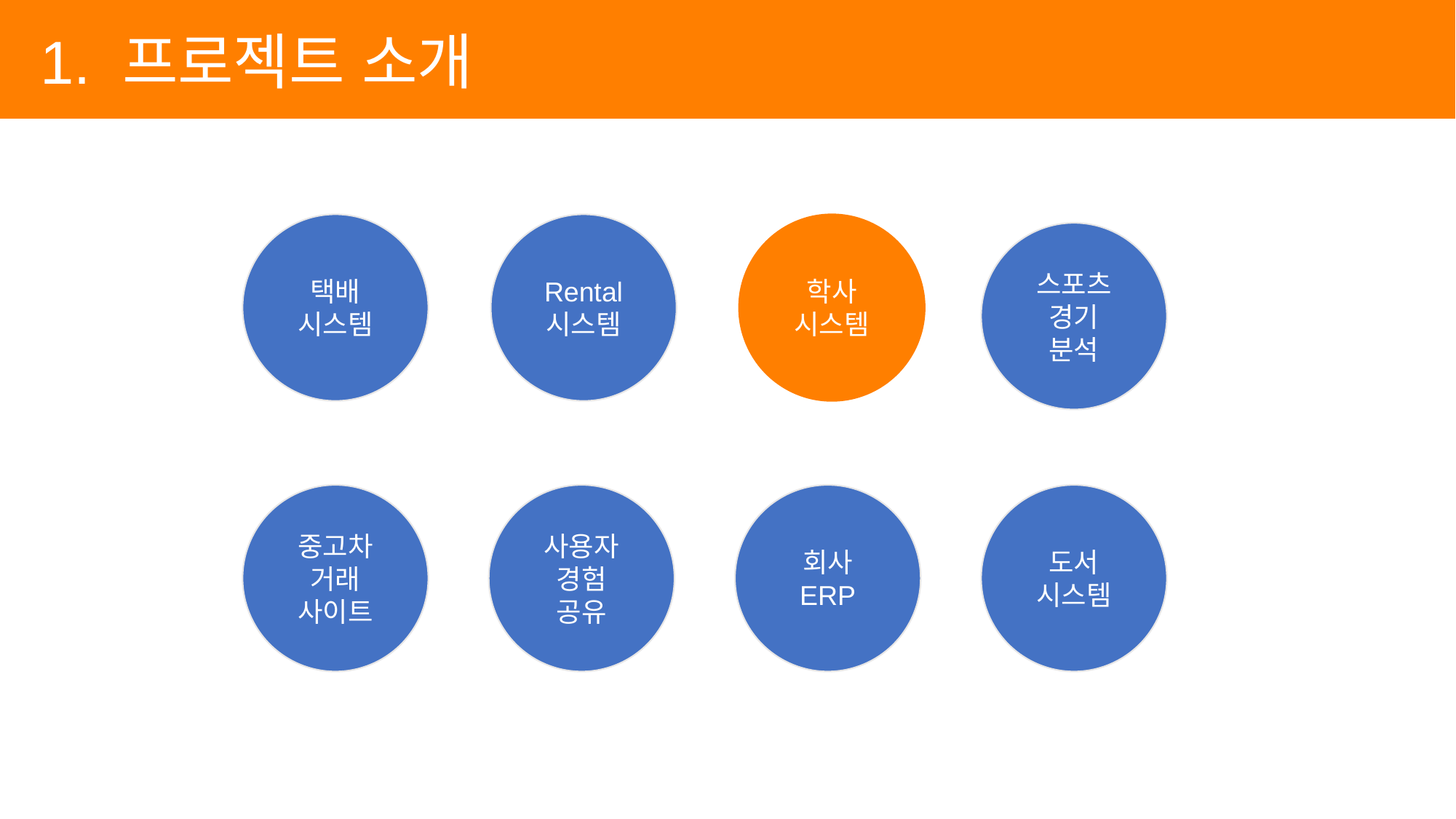

1. 프로젝트 소개
택배
시스템
Rental 시스템
학사
시스템
스포츠
경기
분석
중고차 거래 사이트
사용자
경험
공유
회사
ERP
도서
시스템